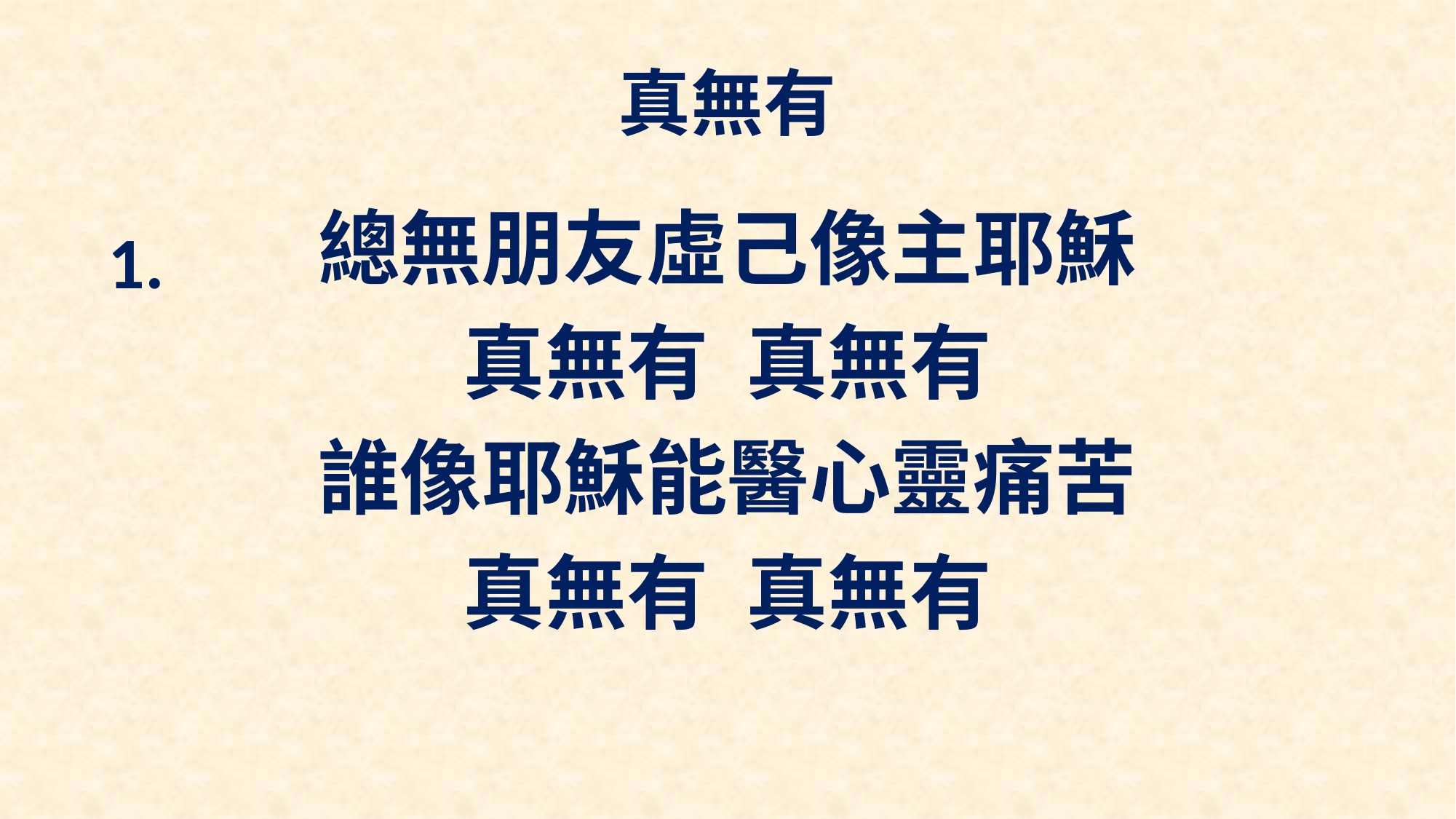

# 真無有
總無朋友虛己像主耶穌
真無有  真無有
誰像耶穌能醫心靈痛苦
真無有  真無有
1.